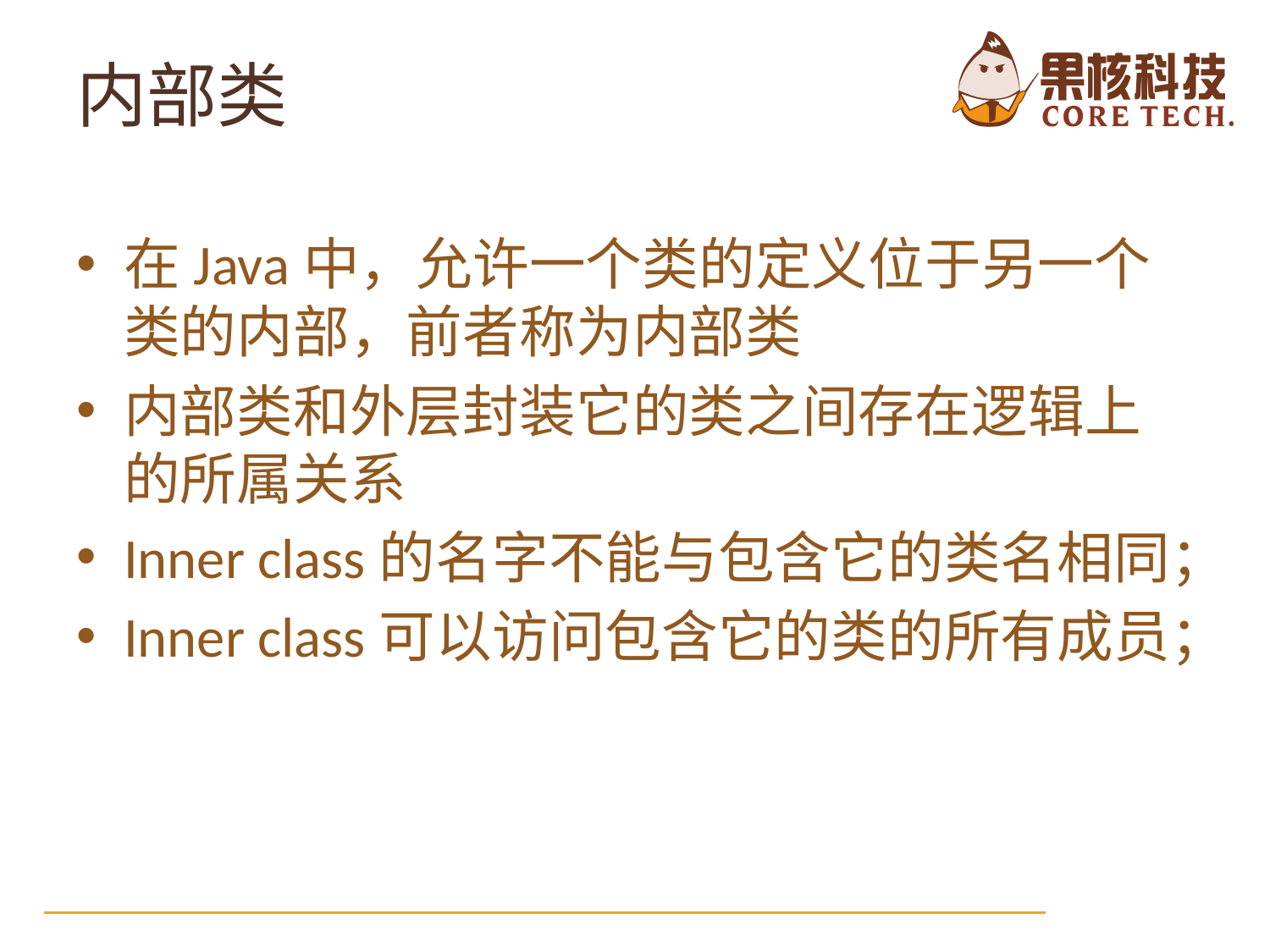

# 内部类
在Java中，允许一个类的定义位于另一个类的内部，前者称为内部类
内部类和外层封装它的类之间存在逻辑上的所属关系
Inner class的名字不能与包含它的类名相同；
Inner class可以访问包含它的类的所有成员；